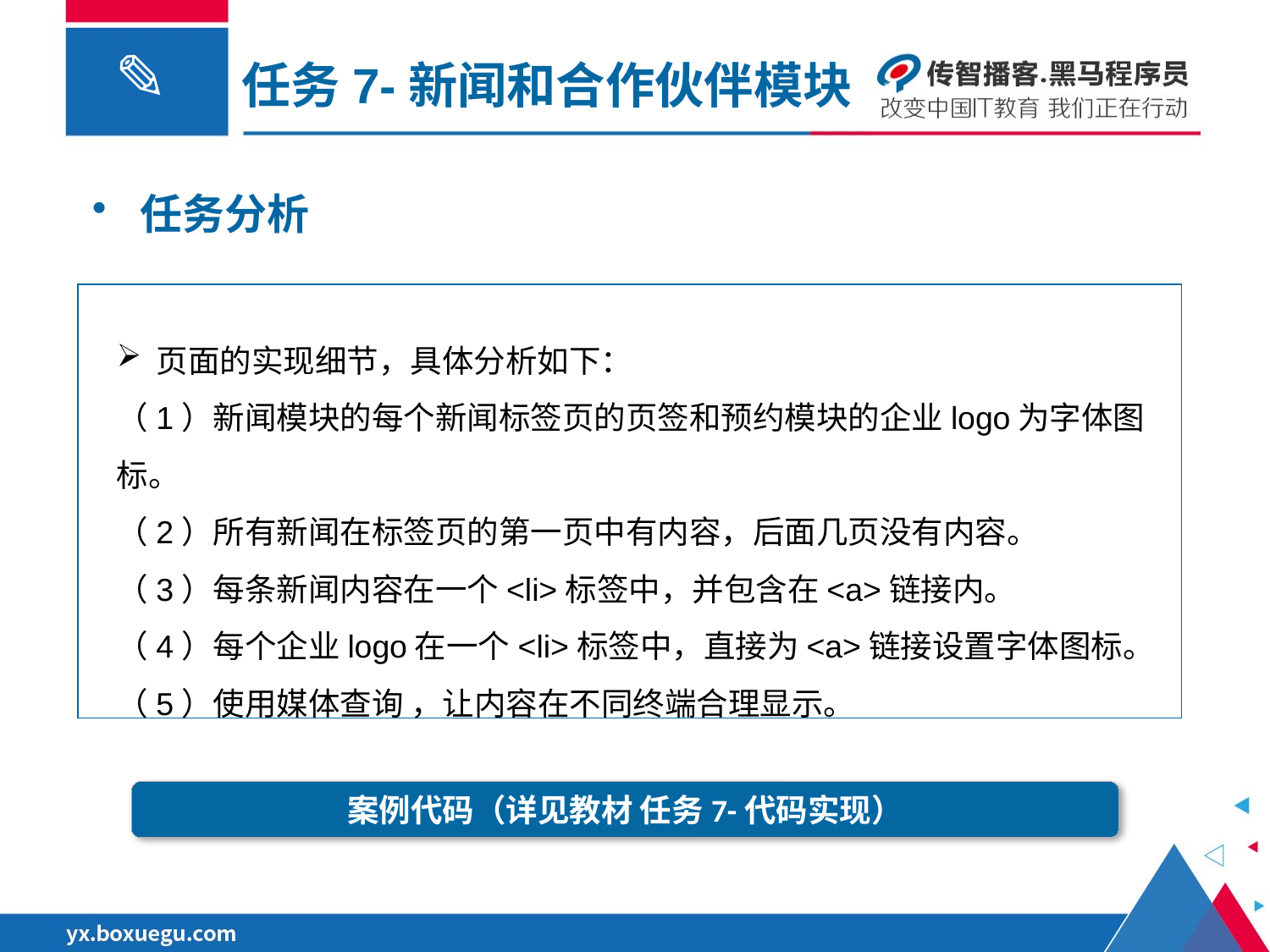

任务7-新闻和合作伙伴模块
任务分析

页面的实现细节，具体分析如下：
（1）新闻模块的每个新闻标签页的页签和预约模块的企业logo为字体图标。
（2）所有新闻在标签页的第一页中有内容，后面几页没有内容。
（3）每条新闻内容在一个<li>标签中，并包含在<a>链接内。
（4）每个企业logo在一个<li>标签中，直接为<a>链接设置字体图标。
（5）使用媒体查询 ，让内容在不同终端合理显示。
案例代码（详见教材 任务7-代码实现）